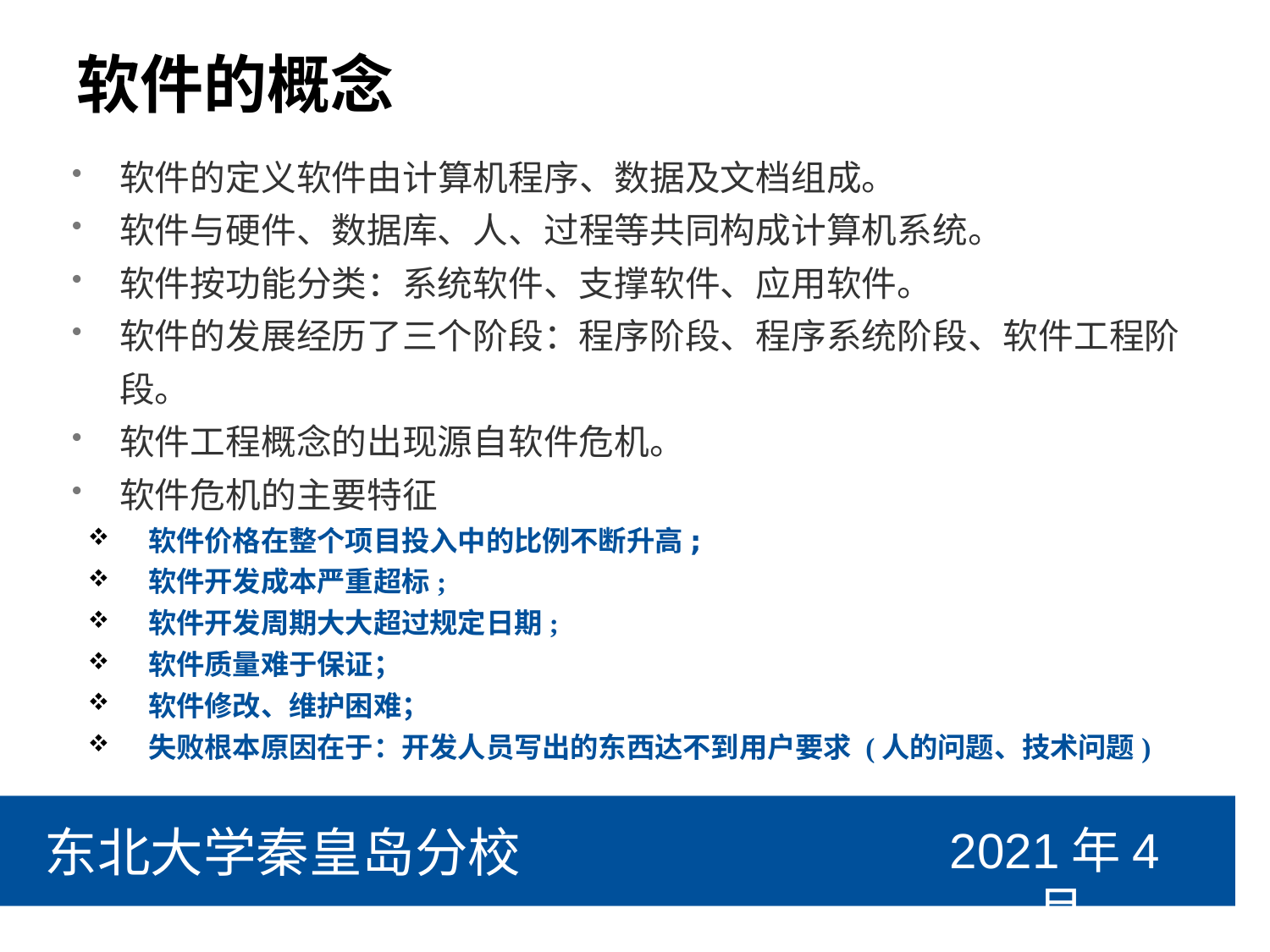

# 软件的概念
软件的定义软件由计算机程序、数据及文档组成。
软件与硬件、数据库、人、过程等共同构成计算机系统。
软件按功能分类：系统软件、支撑软件、应用软件。
软件的发展经历了三个阶段：程序阶段、程序系统阶段、软件工程阶段。
软件工程概念的出现源自软件危机。
软件危机的主要特征
 软件价格在整个项目投入中的比例不断升高;
 软件开发成本严重超标;
 软件开发周期大大超过规定日期;
 软件质量难于保证；
 软件修改、维护困难；
 失败根本原因在于：开发人员写出的东西达不到用户要求 (人的问题、技术问题)